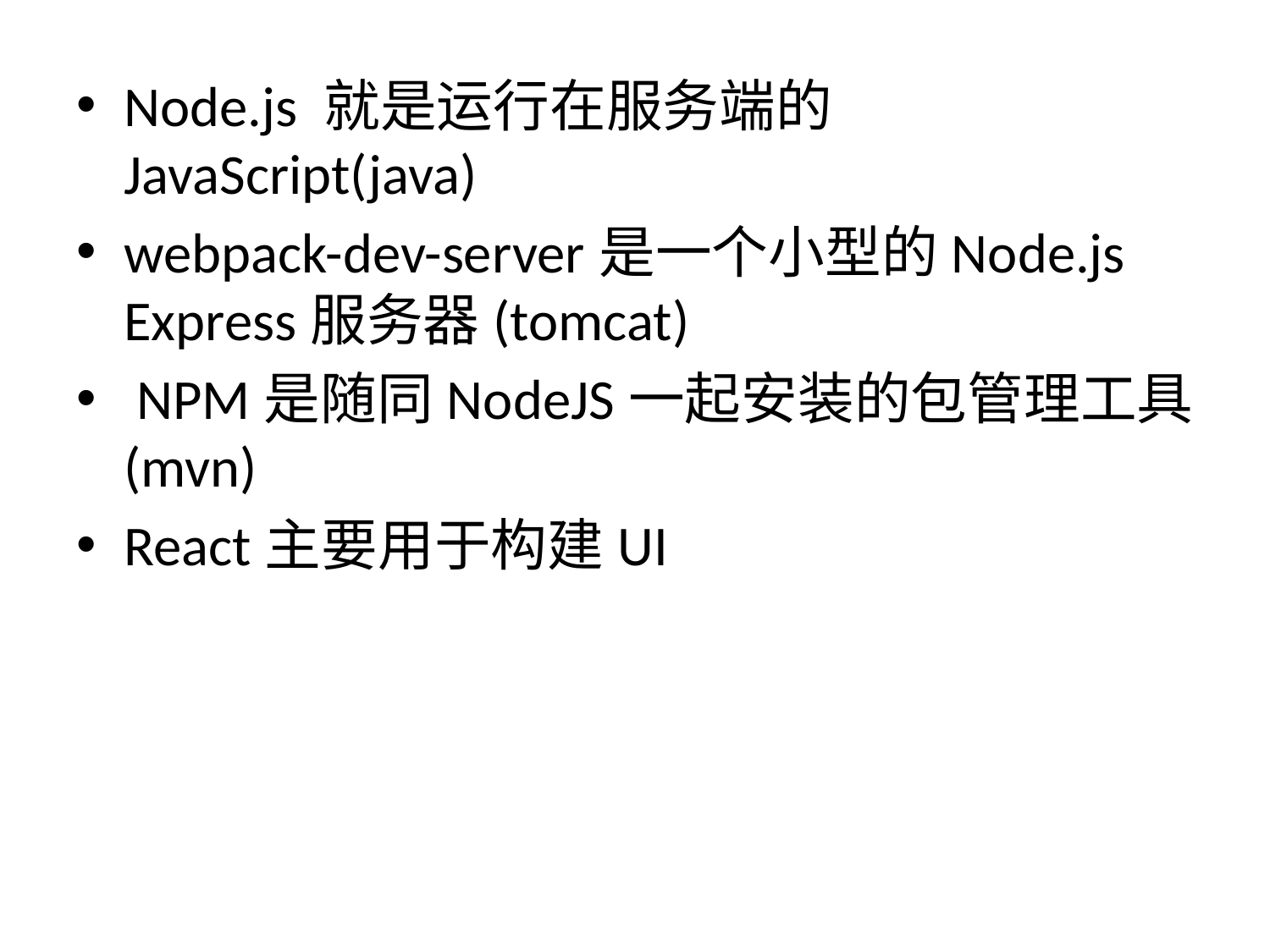

Node.js 就是运行在服务端的 JavaScript(java)
webpack-dev-server是一个小型的Node.js Express服务器(tomcat)
 NPM是随同NodeJS一起安装的包管理工具(mvn)
React主要用于构建UI